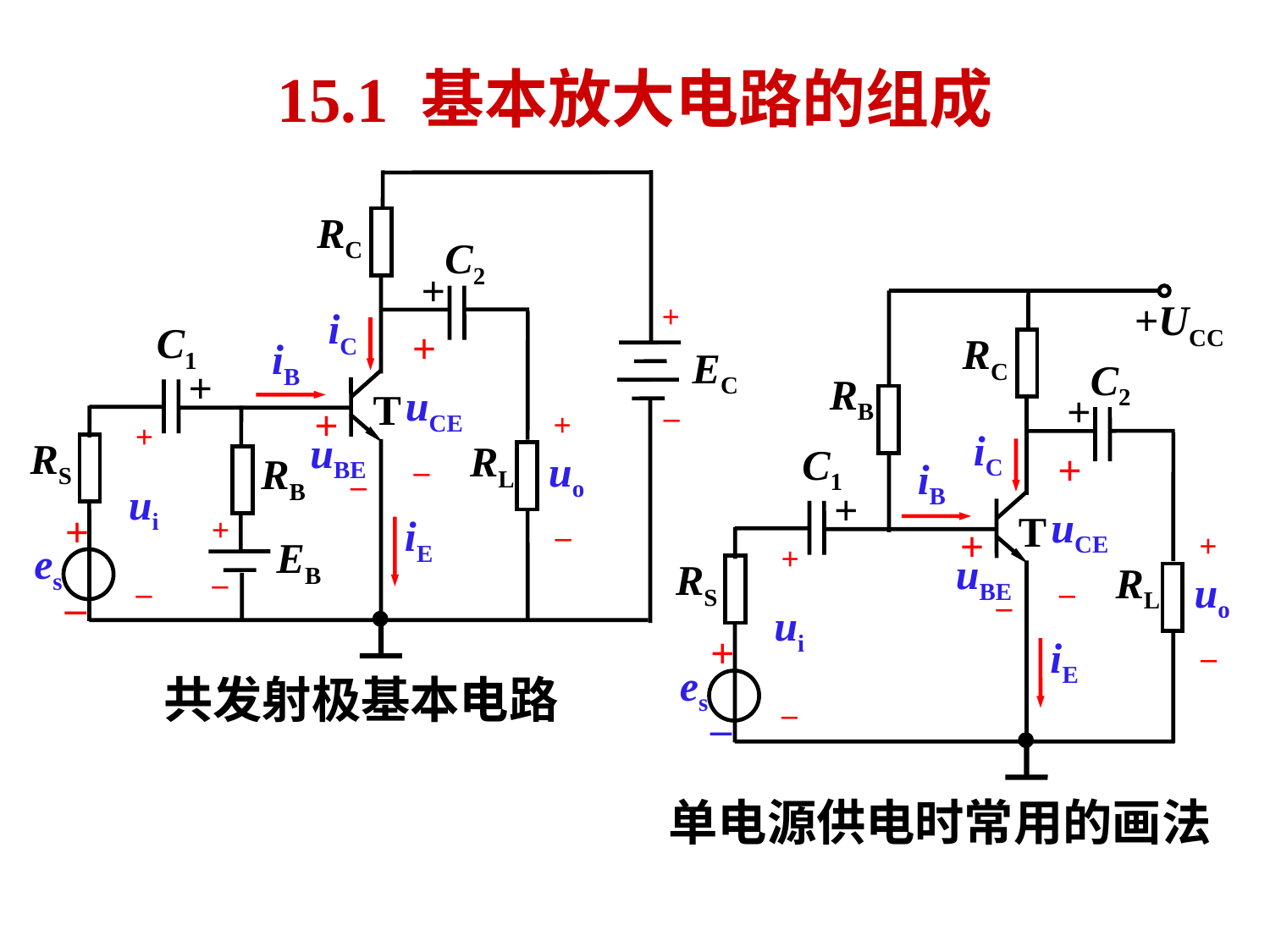

# 15.1 基本放大电路的组成

RC

C2
+

+
iC

C1
+

iB
EC

+

uCE
T

–
+

+

+

uBE
RS
RL

uo

RB
–

–
ui
+

+
iE

–

EB

es

–
–
–

+UCC

RC

C2
RB
+

iC

C1
+

iB

+

uCE
T

+

+

+

uBE
RS
RL

uo

–
–
ui
+

iE

–

es

–
–

共发射极基本电路
单电源供电时常用的画法